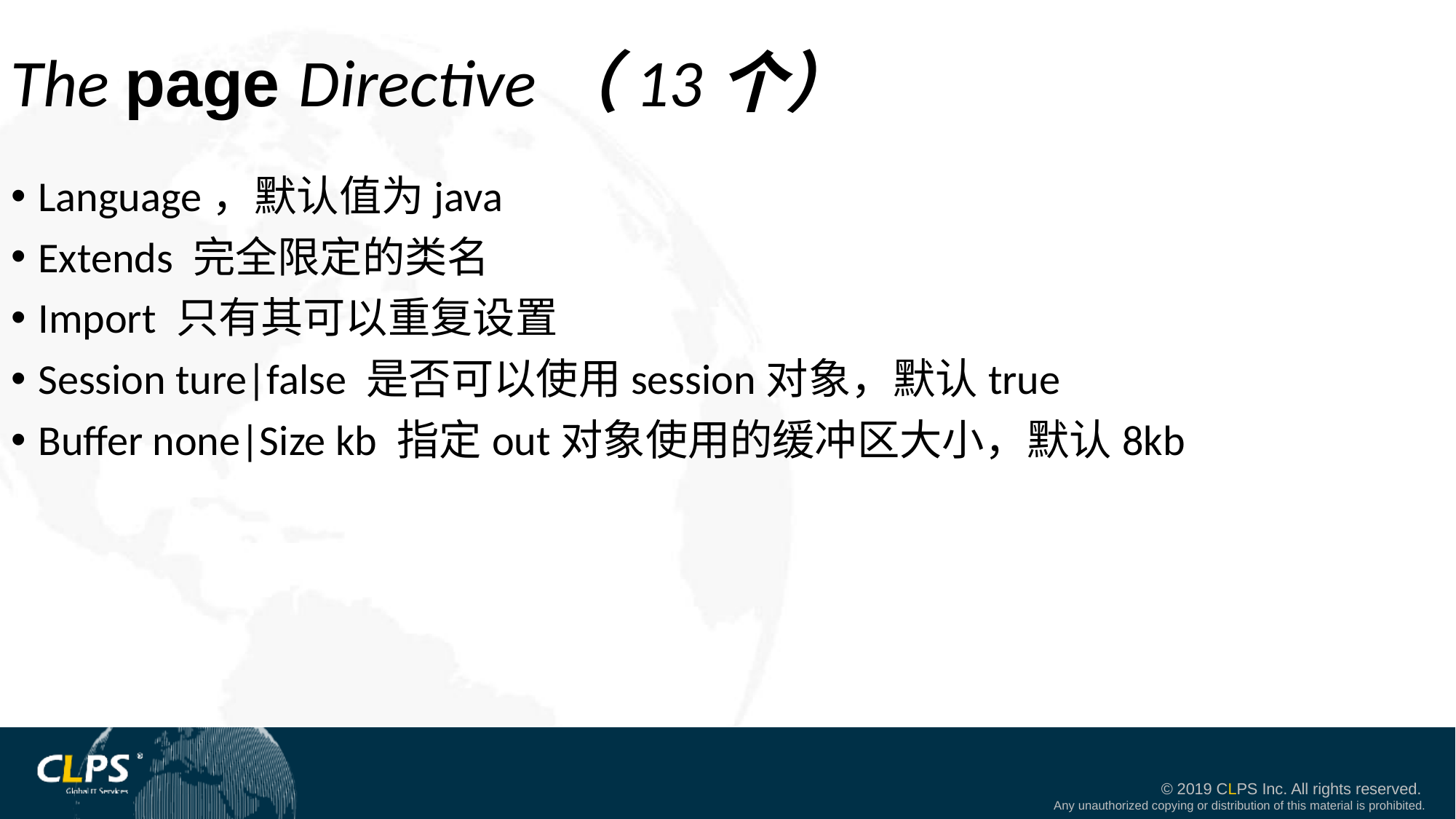

The page Directive（13个）
Language，默认值为java
Extends 完全限定的类名
Import 只有其可以重复设置
Session ture|false 是否可以使用session对象，默认true
Buffer none|Size kb 指定out对象使用的缓冲区大小，默认8kb